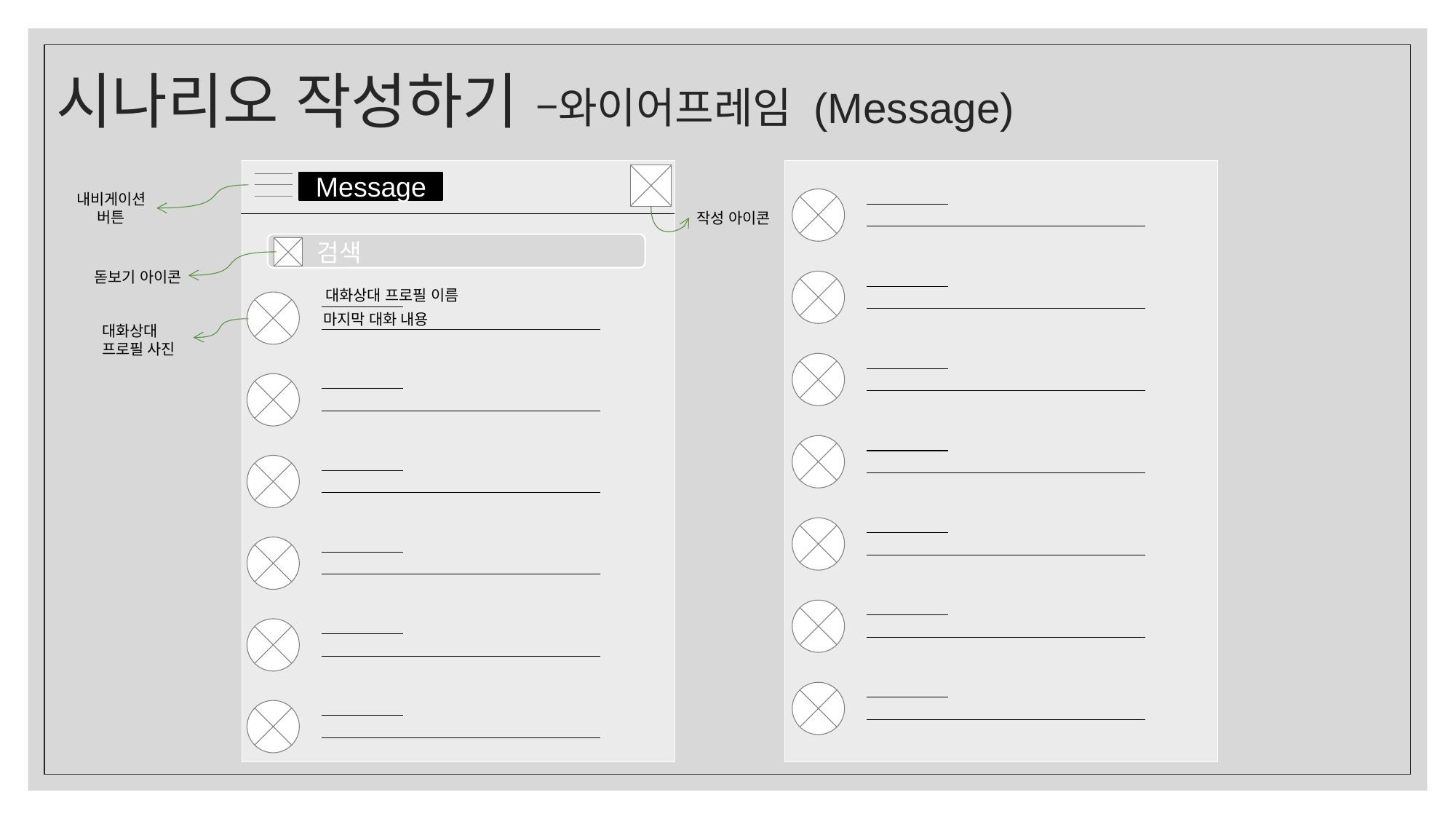

# 시나리오 작성하기 –와이어프레임 (Message)

Message
내비게이션
버튼

작성 아이콘
    검색

돋보기 아이콘

대화상대 프로필 이름

마지막 대화 내용
대화상대
프로필 사진